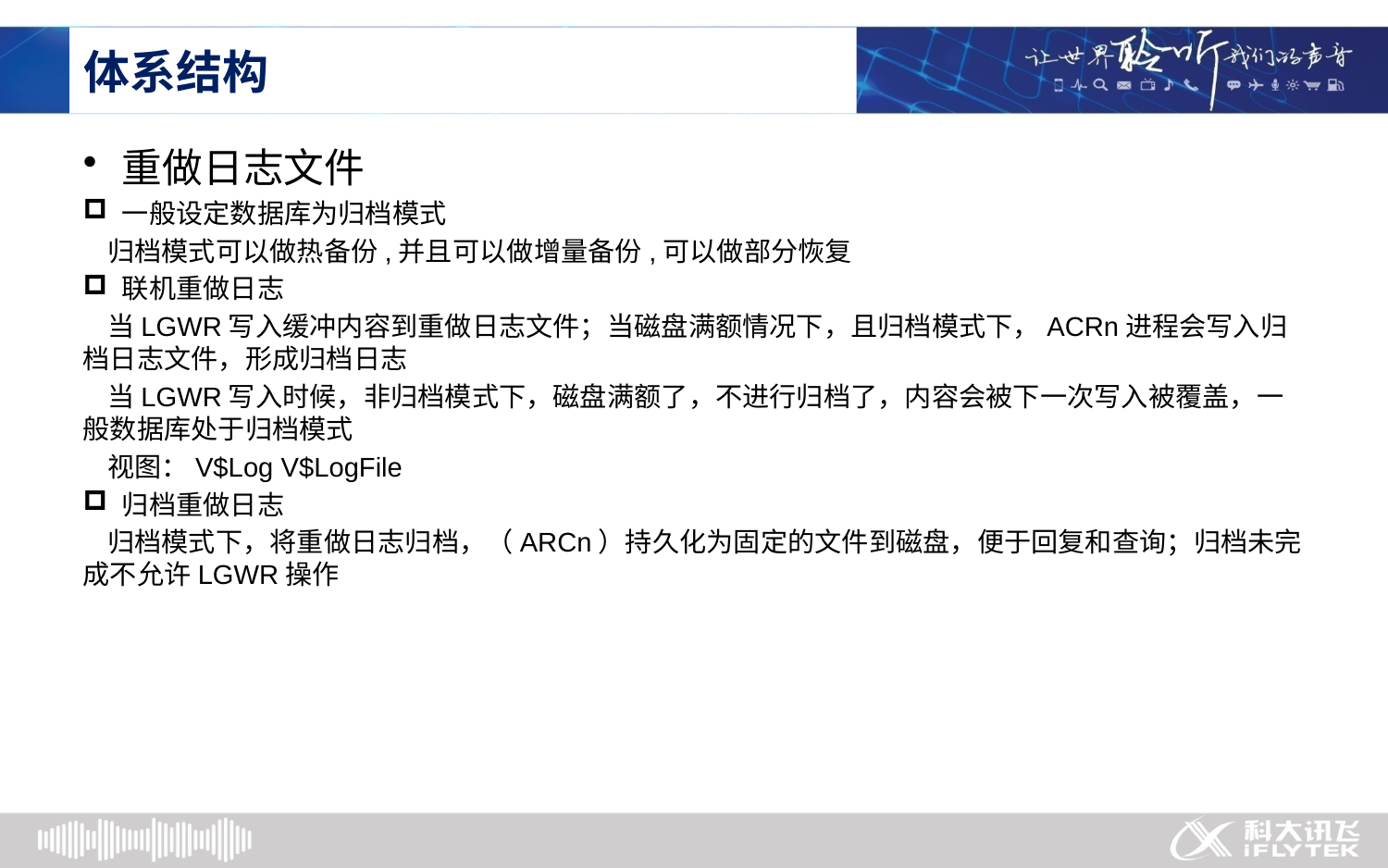

# 体系结构
重做日志文件
一般设定数据库为归档模式
   归档模式可以做热备份,并且可以做增量备份,可以做部分恢复
联机重做日志
   当LGWR写入缓冲内容到重做日志文件；当磁盘满额情况下，且归档模式下，ACRn进程会写入归档日志文件，形成归档日志
   当LGWR写入时候，非归档模式下，磁盘满额了，不进行归档了，内容会被下一次写入被覆盖，一般数据库处于归档模式
   视图：V$Log V$LogFile
归档重做日志
   归档模式下，将重做日志归档，（ARCn）持久化为固定的文件到磁盘，便于回复和查询；归档未完成不允许LGWR操作